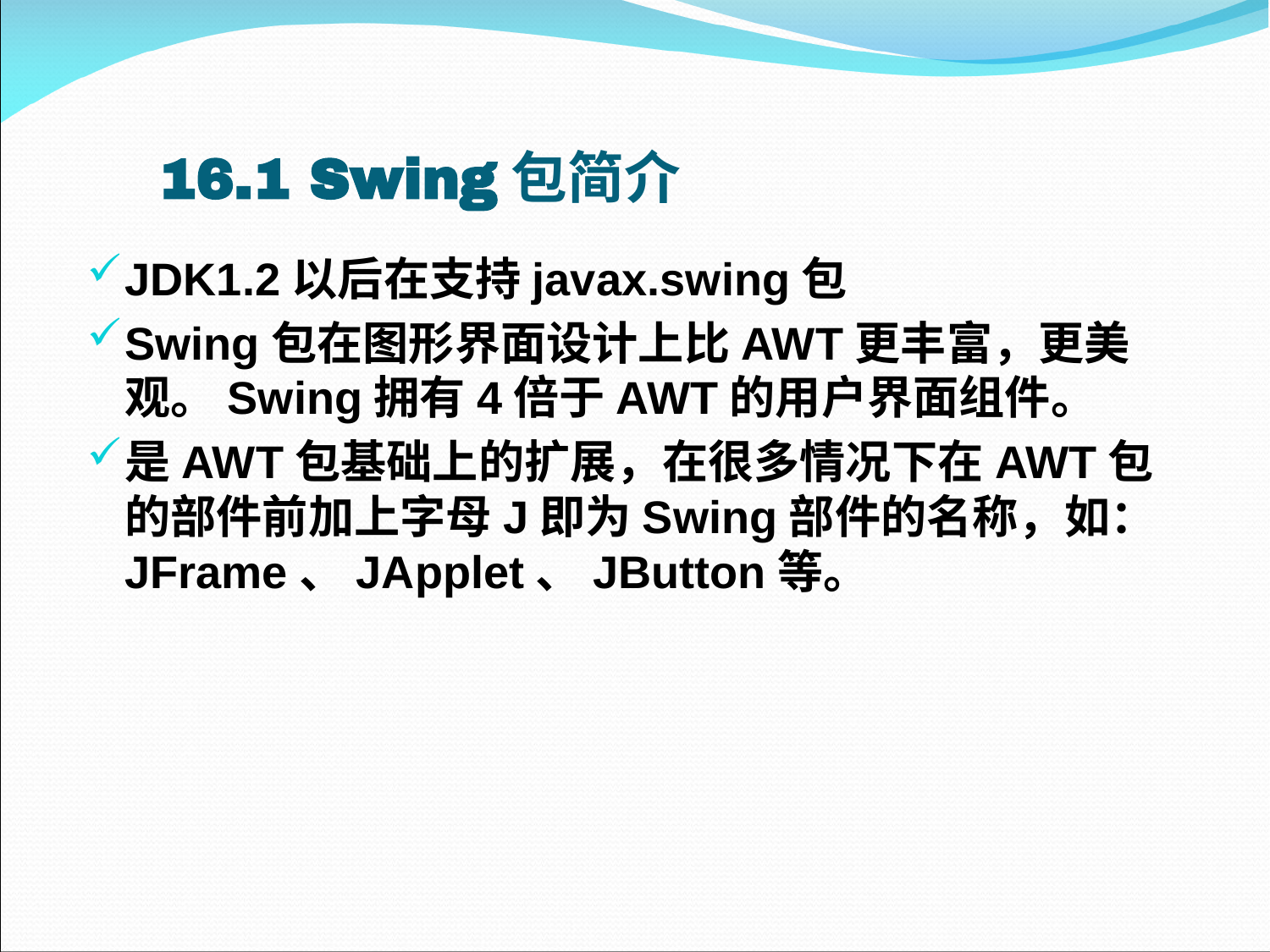

16.1 Swing包简介
JDK1.2以后在支持javax.swing包
Swing包在图形界面设计上比AWT更丰富，更美观。Swing拥有4倍于AWT的用户界面组件。
是AWT包基础上的扩展，在很多情况下在AWT包的部件前加上字母J即为Swing部件的名称，如：JFrame、JApplet、JButton等。